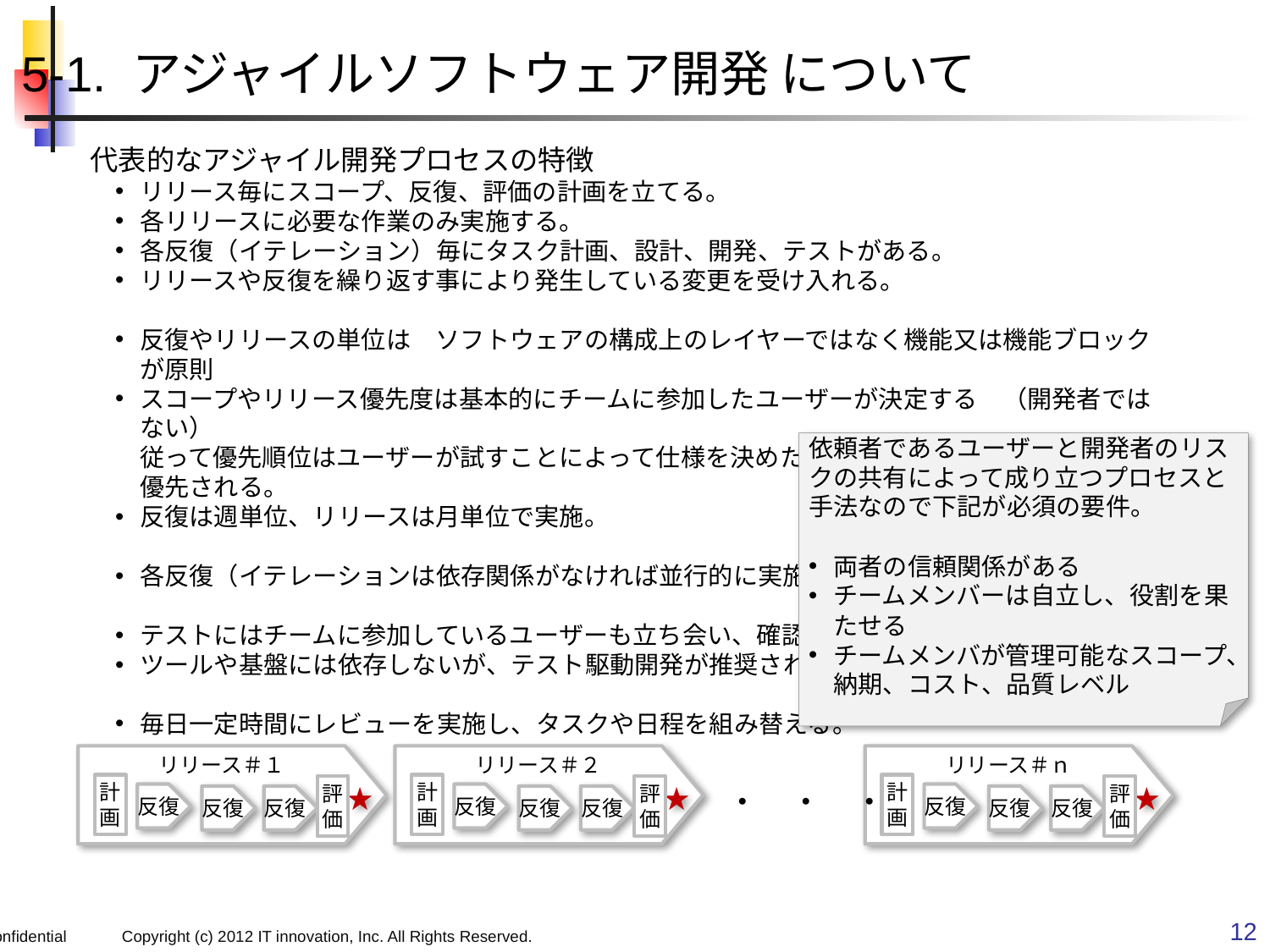

5-1. アジャイルソフトウェア開発 について
代表的なアジャイル開発プロセスの特徴
リリース毎にスコープ、反復、評価の計画を立てる。
各リリースに必要な作業のみ実施する。
各反復（イテレーション）毎にタスク計画、設計、開発、テストがある。
リリースや反復を繰り返す事により発生している変更を受け入れる。

反復やリリースの単位は　ソフトウェアの構成上のレイヤーではなく機能又は機能ブロックが原則
スコープやリリース優先度は基本的にチームに参加したユーザーが決定する　（開発者ではない）
従って優先順位はユーザーが試すことによって仕様を決めたい部分やクリティカルな機能が優先される。
反復は週単位、リリースは月単位で実施。

各反復（イテレーションは依存関係がなければ並行的に実施も可能）

テストにはチームに参加しているユーザーも立ち会い、確認する。
ツールや基盤には依存しないが、テスト駆動開発が推奨されている。

毎日一定時間にレビューを実施し、タスクや日程を組み替える。

依頼者であるユーザーと開発者のリスクの共有によって成り立つプロセスと手法なので下記が必須の要件。

両者の信頼関係がある
チームメンバーは自立し、役割を果たせる
チームメンバが管理可能なスコープ、納期、コスト、品質レベル
リリース＃１
リリース＃２
リリース＃ｎ
★
★
★
計画
計画
計画
評価
評価
・　・　・
評価
反復
反復
反復
反復
反復
反復
反復
反復
反復